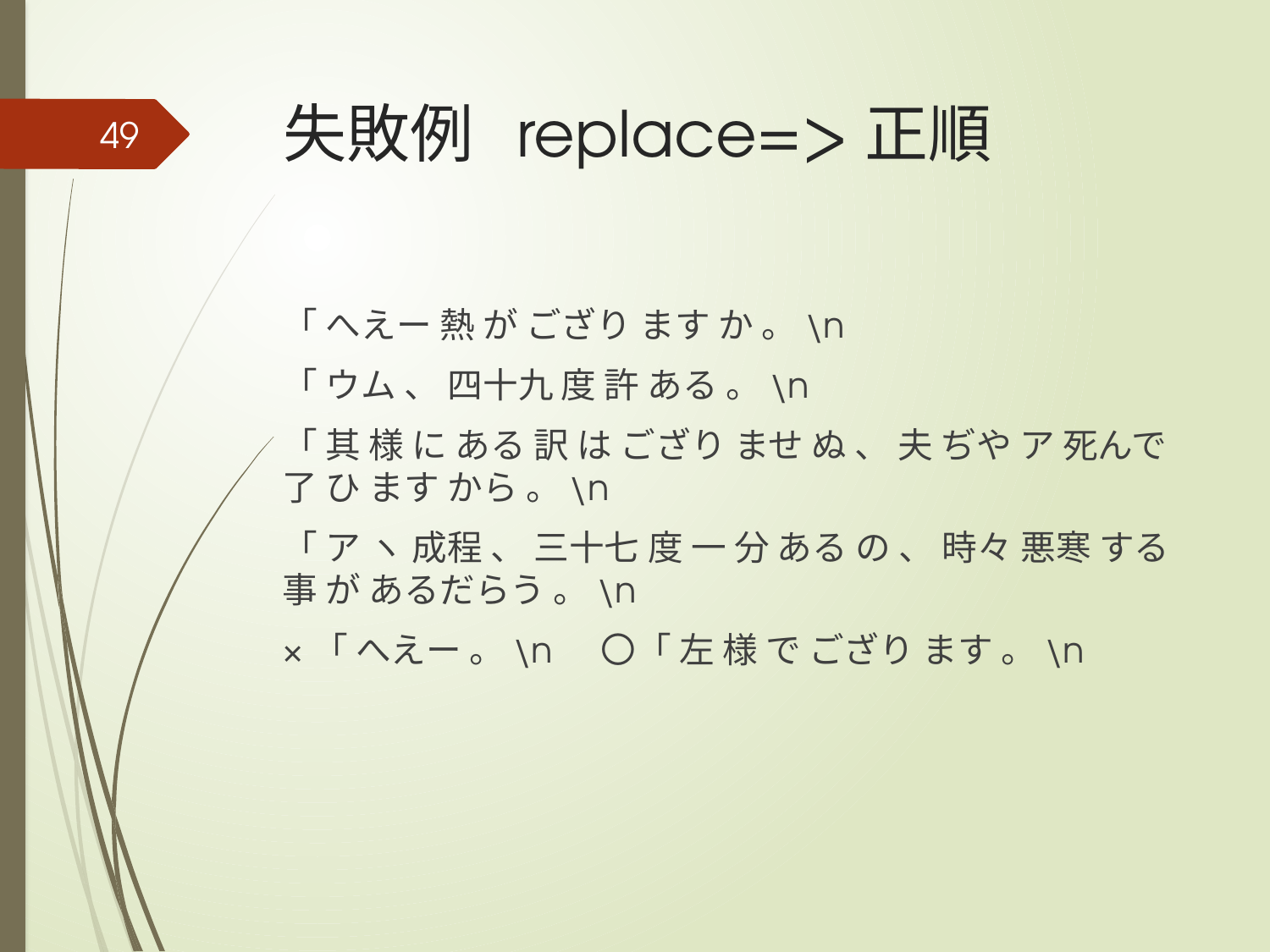

# 失敗例  replace=>正順
49
「 へえー 熱 が ござり ます か 。\n
「 ウム 、 四十九 度 許 ある 。\n
「 其 様 に ある 訳 は ござり ませ ぬ 、 夫 ぢや ア 死んで 了 ひ ます から 。\n
「 ア ヽ 成程 、 三十七 度 一 分 ある の 、 時々 悪寒 する 事 が あるだらう 。\n
×「 へえー 。\n    〇「 左 様 で ござり ます 。\n